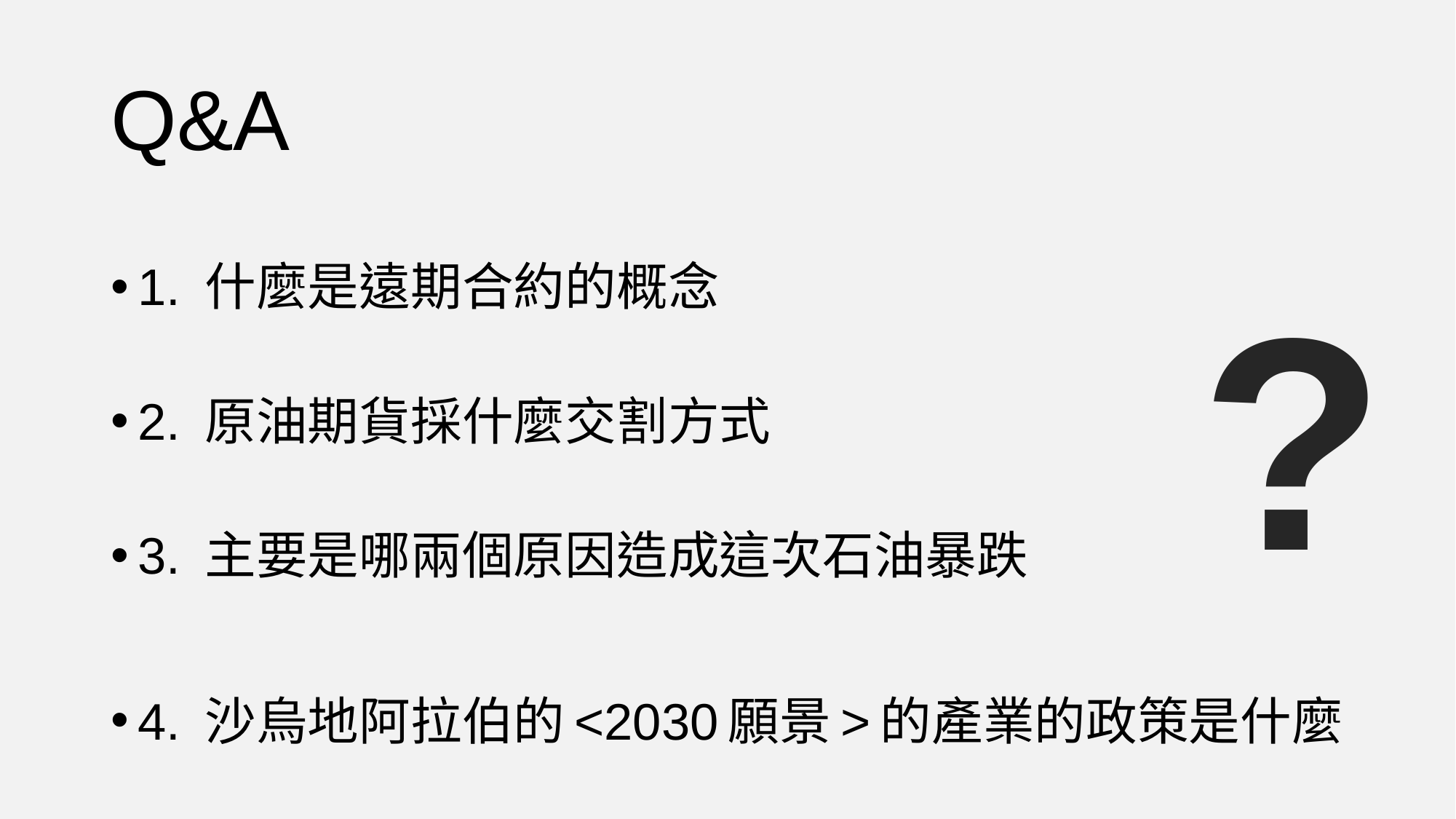

# Q&A
?
1. 什麼是遠期合約的概念

2. 原油期貨採什麼交割方式

3. 主要是哪兩個原因造成這次石油暴跌

4. 沙烏地阿拉伯的<2030願景>的產業的政策是什麼